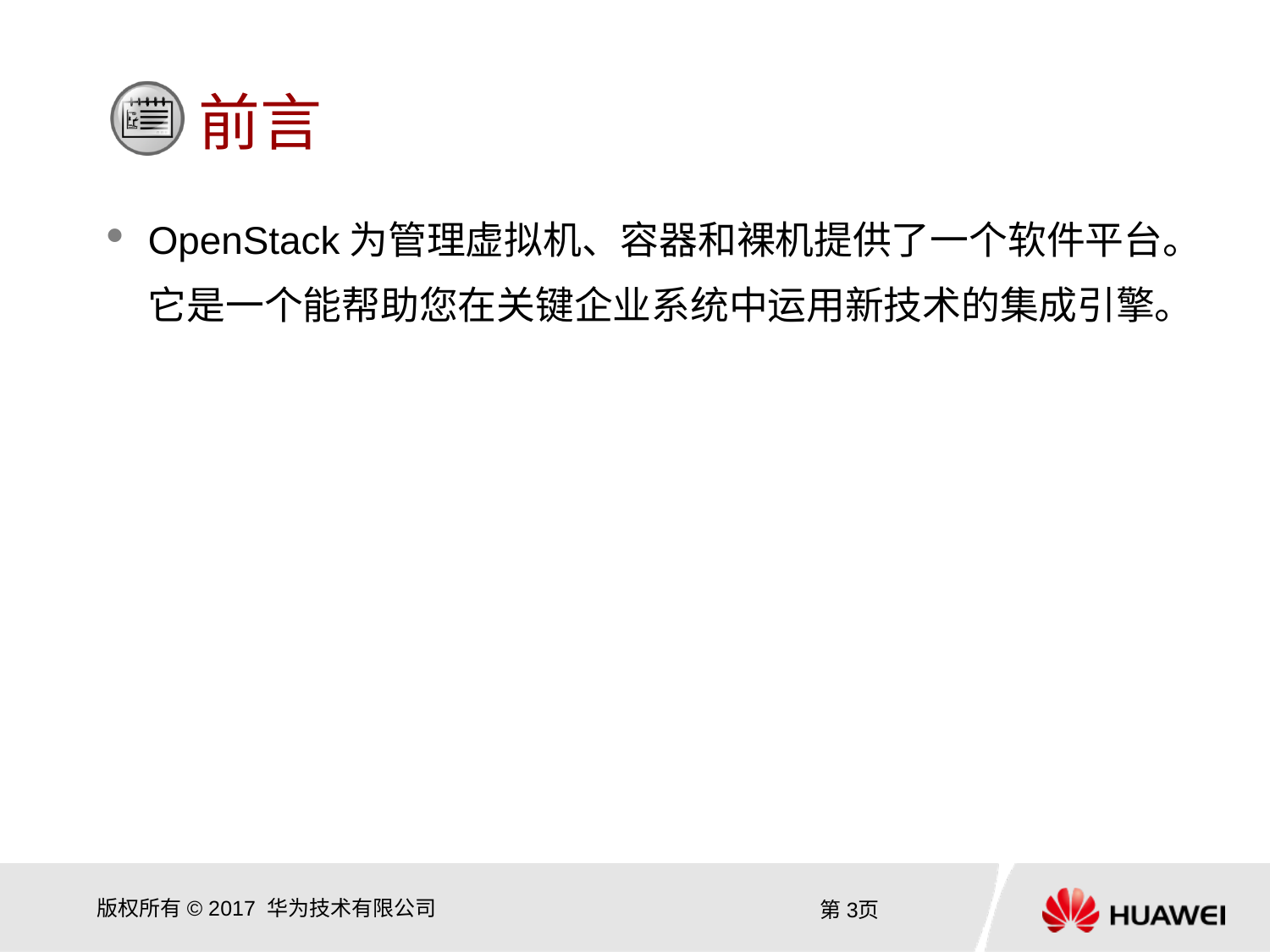

OpenStack为管理虚拟机、容器和裸机提供了一个软件平台。它是一个能帮助您在关键企业系统中运用新技术的集成引擎。